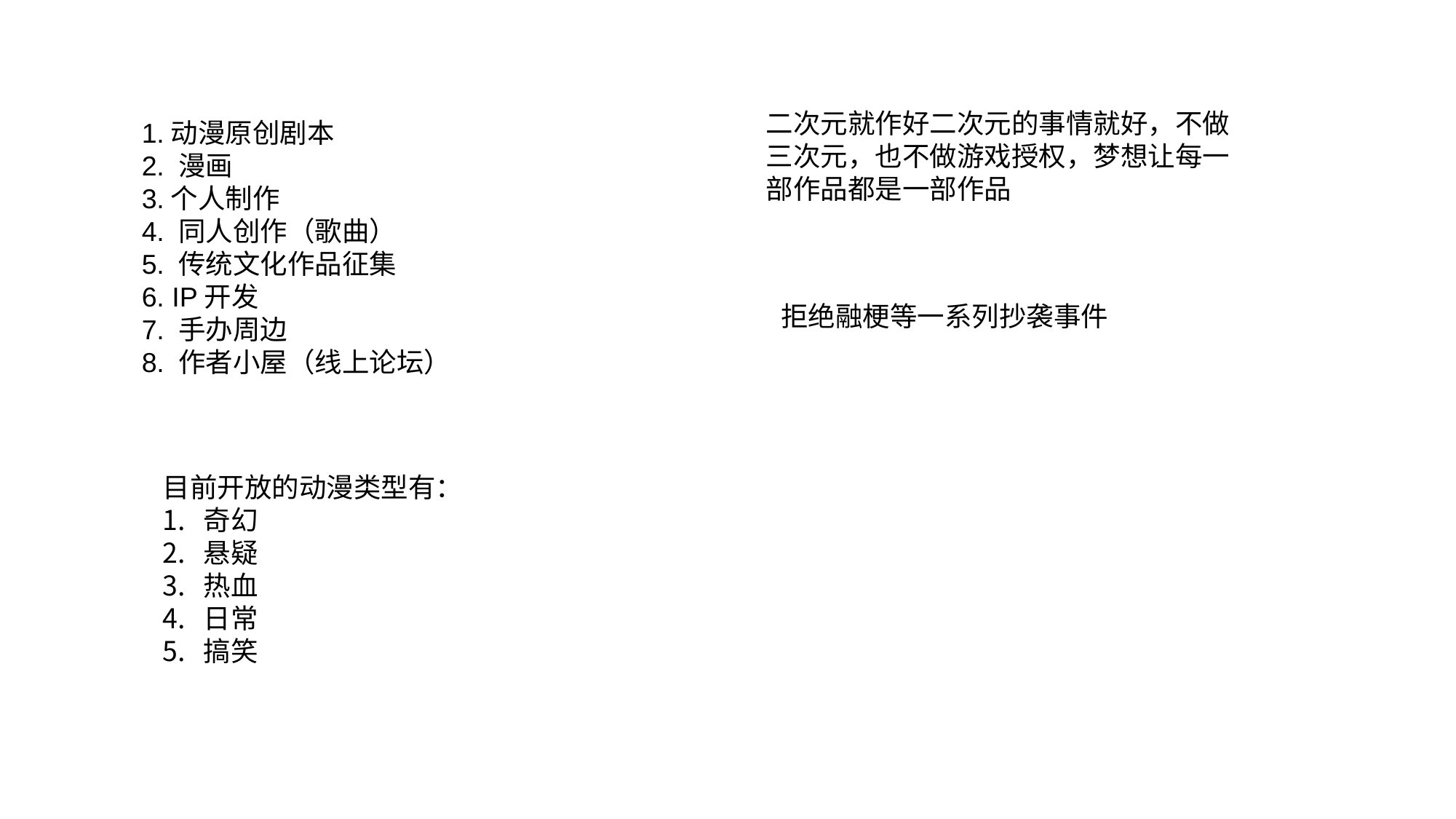

二次元就作好二次元的事情就好，不做三次元，也不做游戏授权，梦想让每一部作品都是一部作品
1.动漫原创剧本
2. 漫画
3.个人制作
4. 同人创作（歌曲）
5. 传统文化作品征集
6. IP开发
7. 手办周边
8. 作者小屋（线上论坛）
拒绝融梗等一系列抄袭事件
目前开放的动漫类型有：
奇幻
悬疑
热血
日常
搞笑